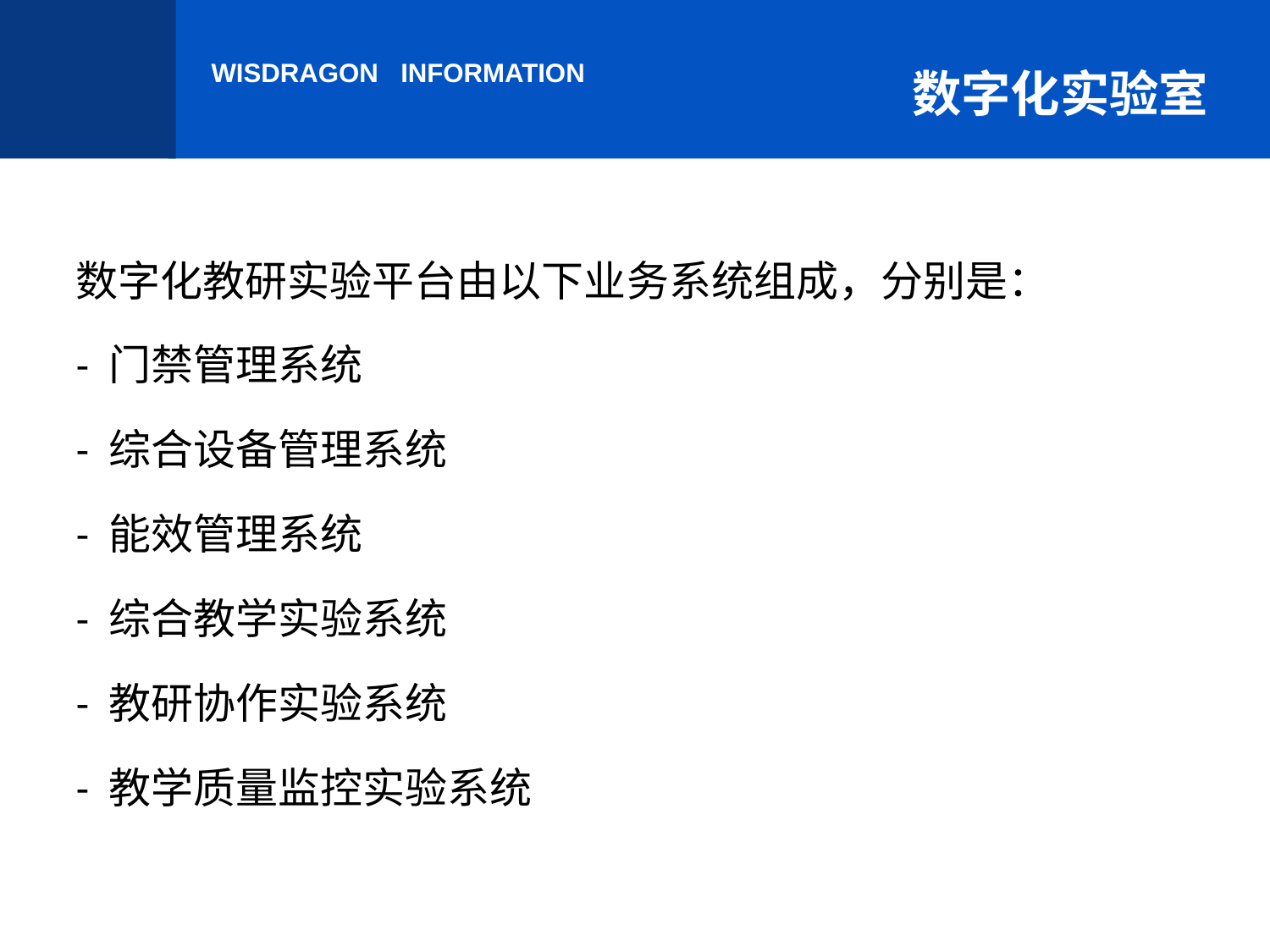

数字化实验室
数字化教研实验平台由以下业务系统组成，分别是：
- 门禁管理系统
- 综合设备管理系统
- 能效管理系统
- 综合教学实验系统
- 教研协作实验系统
- 教学质量监控实验系统